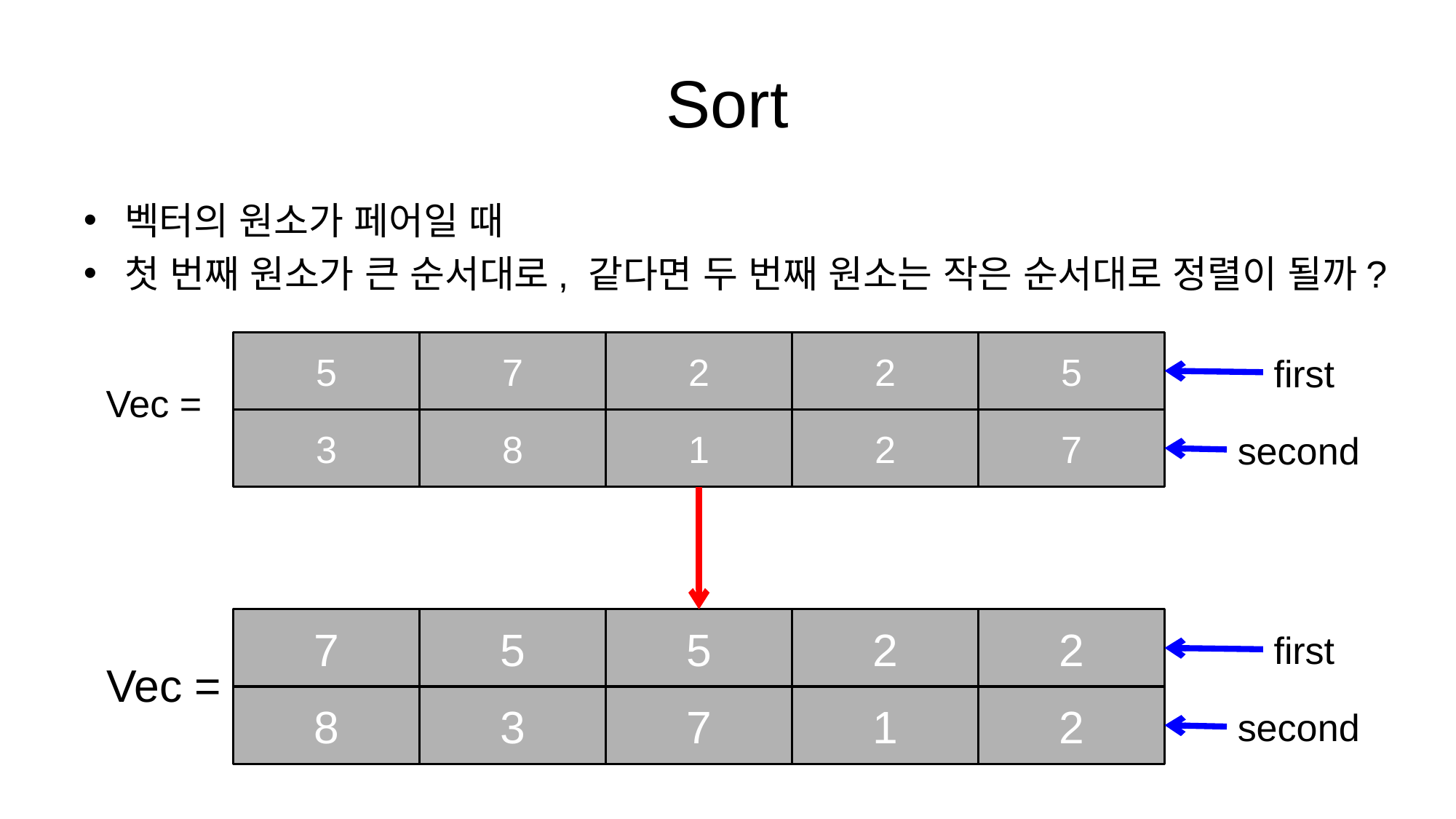

# Sort
벡터의 원소가 페어일 때
첫 번째 원소가 큰 순서대로, 같다면 두 번째 원소는 작은 순서대로 정렬이 될까?

5
7
2
2
5
3
8
1
2
7
Vec =
first
second
7
5
5
2
2
8
3
7
1
2
Vec =
first
second